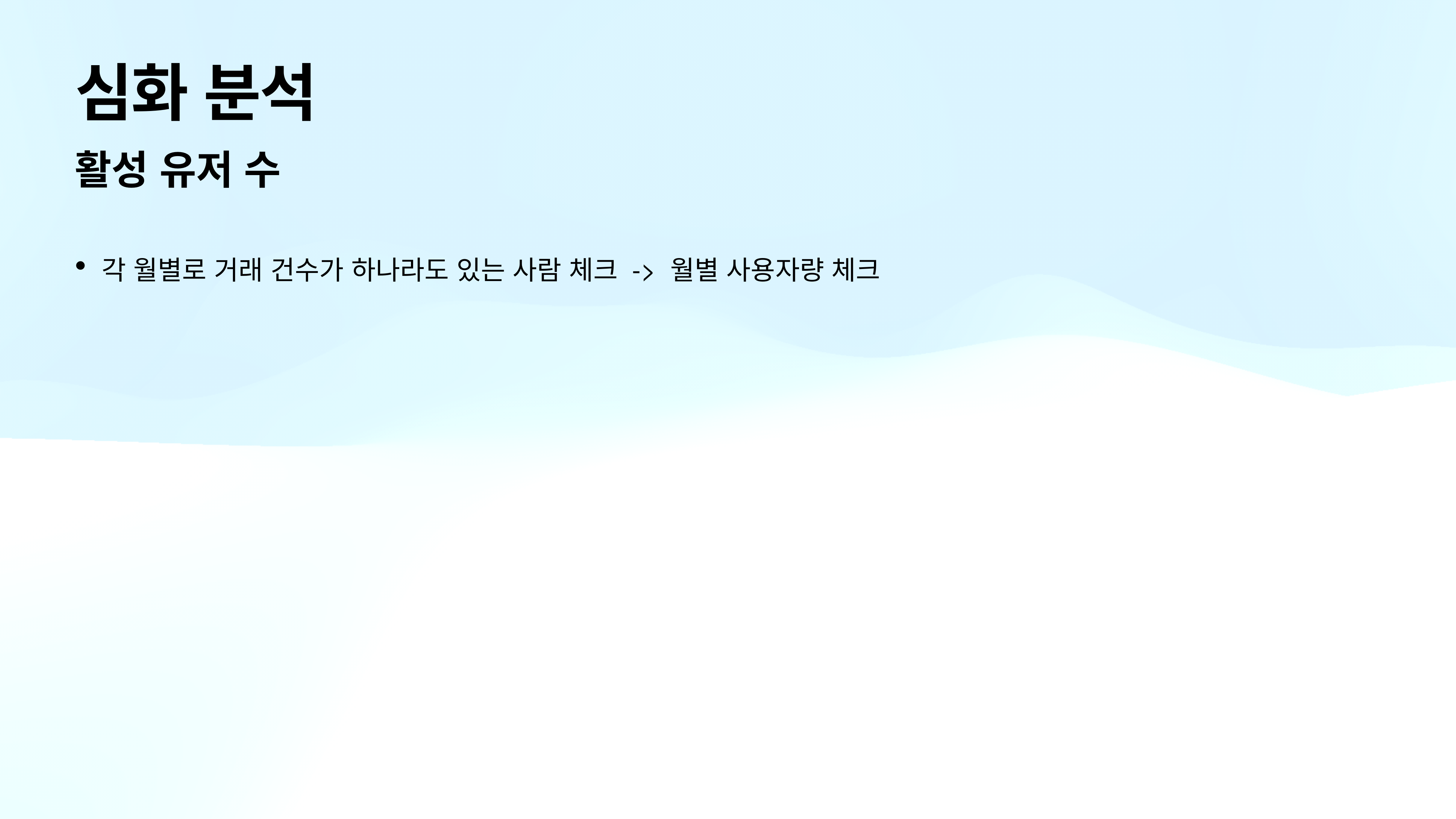

# 심화 분석
활성 유저 수
각 월별로 거래 건수가 하나라도 있는 사람 체크 -> 월별 사용자량 체크